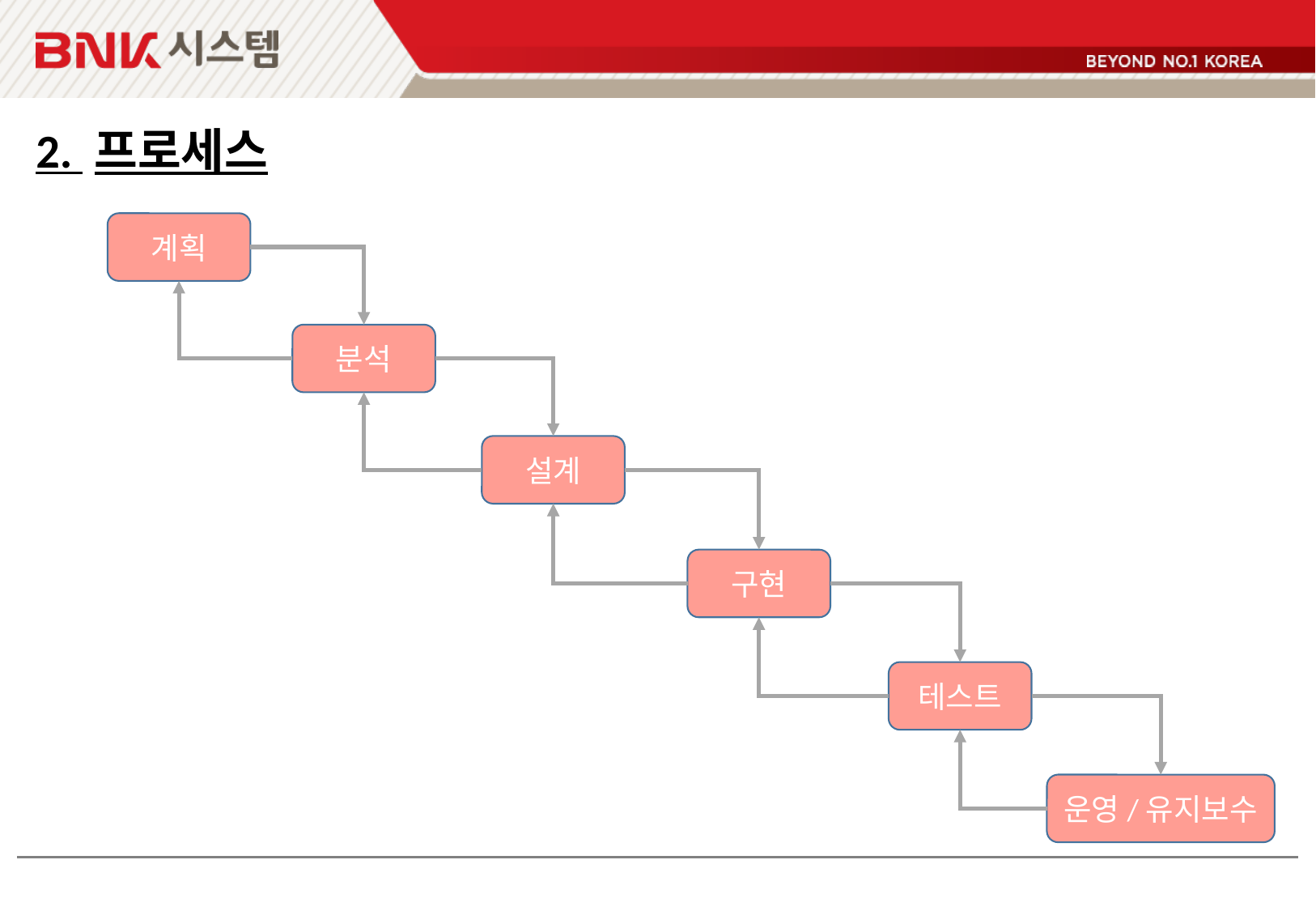

2. 프로세스
계획
분석
설계
구현
테스트
운영/유지보수